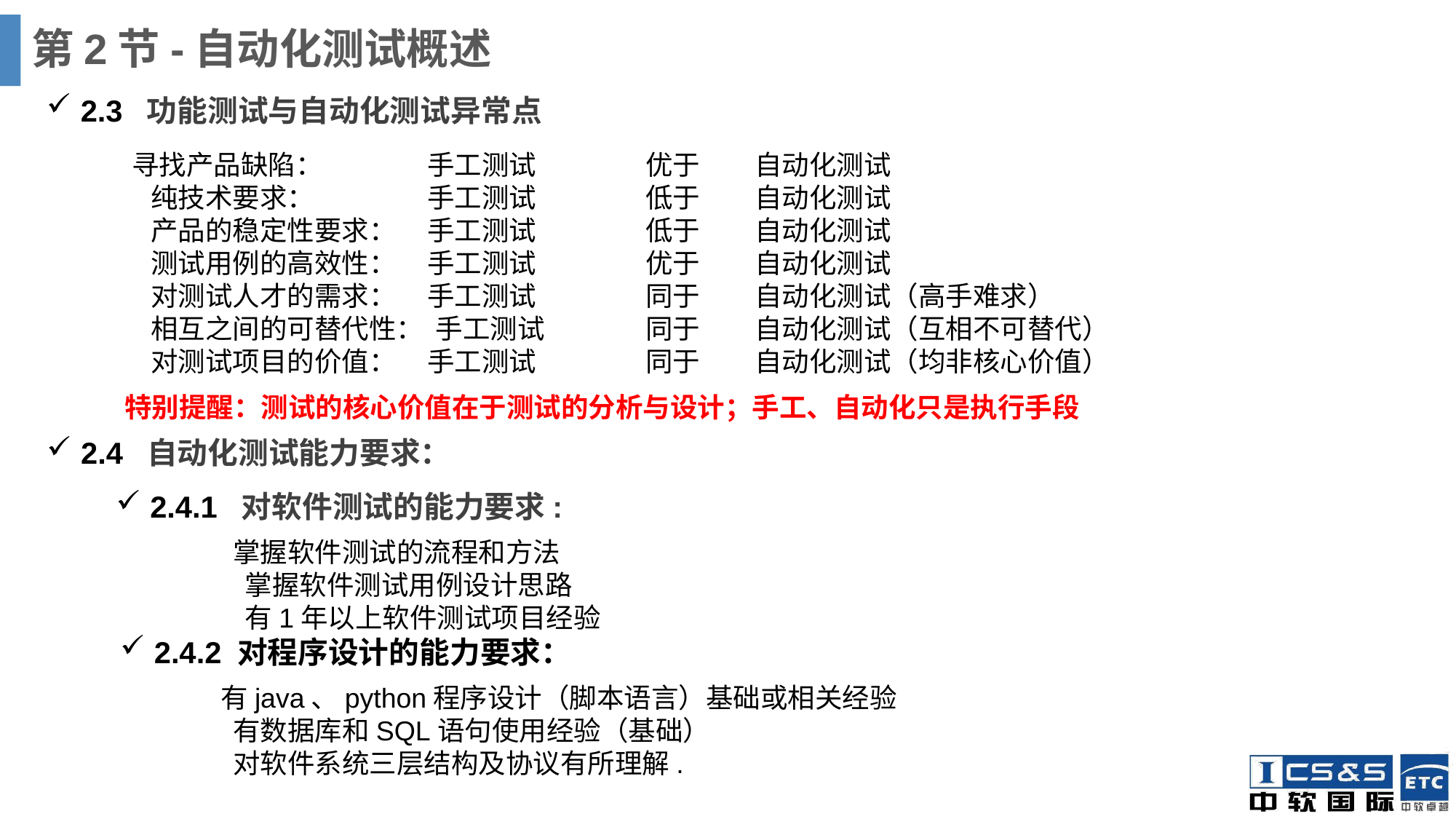

# 第2节-自动化测试概述
2.3  功能测试与自动化测试异常点
寻找产品缺陷：	手工测试	优于	自动化测试
  纯技术要求：		手工测试	低于	自动化测试
  产品的稳定性要求：	手工测试	低于	自动化测试
  测试用例的高效性：	手工测试	优于	自动化测试
  对测试人才的需求：	手工测试	同于	自动化测试（高手难求）
  相互之间的可替代性：  手工测试	同于	自动化测试（互相不可替代）
  对测试项目的价值：	手工测试	同于	自动化测试（均非核心价值）
特别提醒：测试的核心价值在于测试的分析与设计；手工、自动化只是执行手段
2.4  自动化测试能力要求：
2.4.1  对软件测试的能力要求:
 掌握软件测试的流程和方法
   掌握软件测试用例设计思路
   有1年以上软件测试项目经验
2.4.2 对程序设计的能力要求：
  有java、python程序设计（脚本语言）基础或相关经验
    有数据库和SQL语句使用经验（基础）
    对软件系统三层结构及协议有所理解.